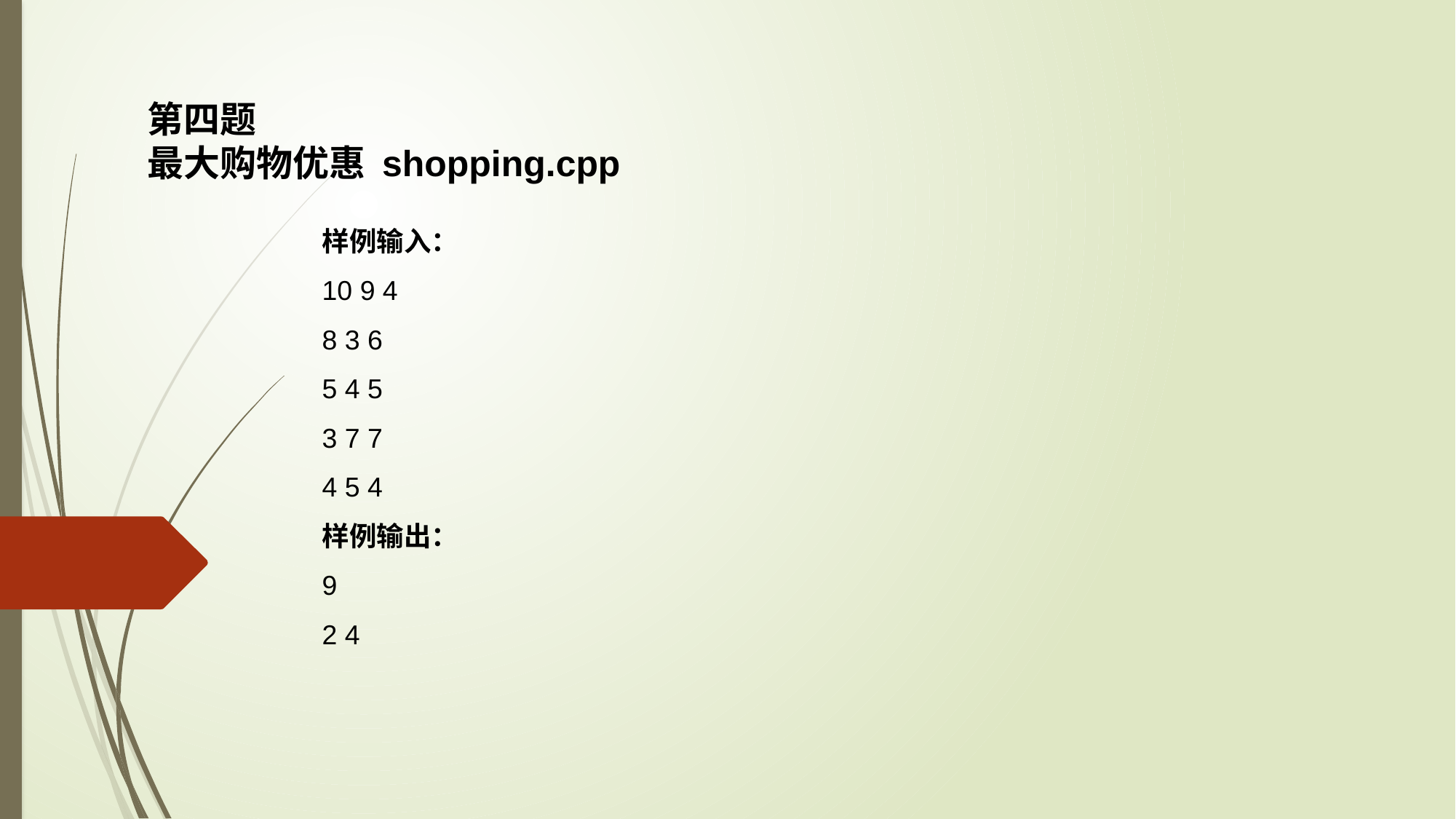

第四题
最大购物优惠 shopping.cpp
样例输入：
10 9 4
8 3 6
5 4 5
3 7 7
4 5 4
样例输出：
9
2 4